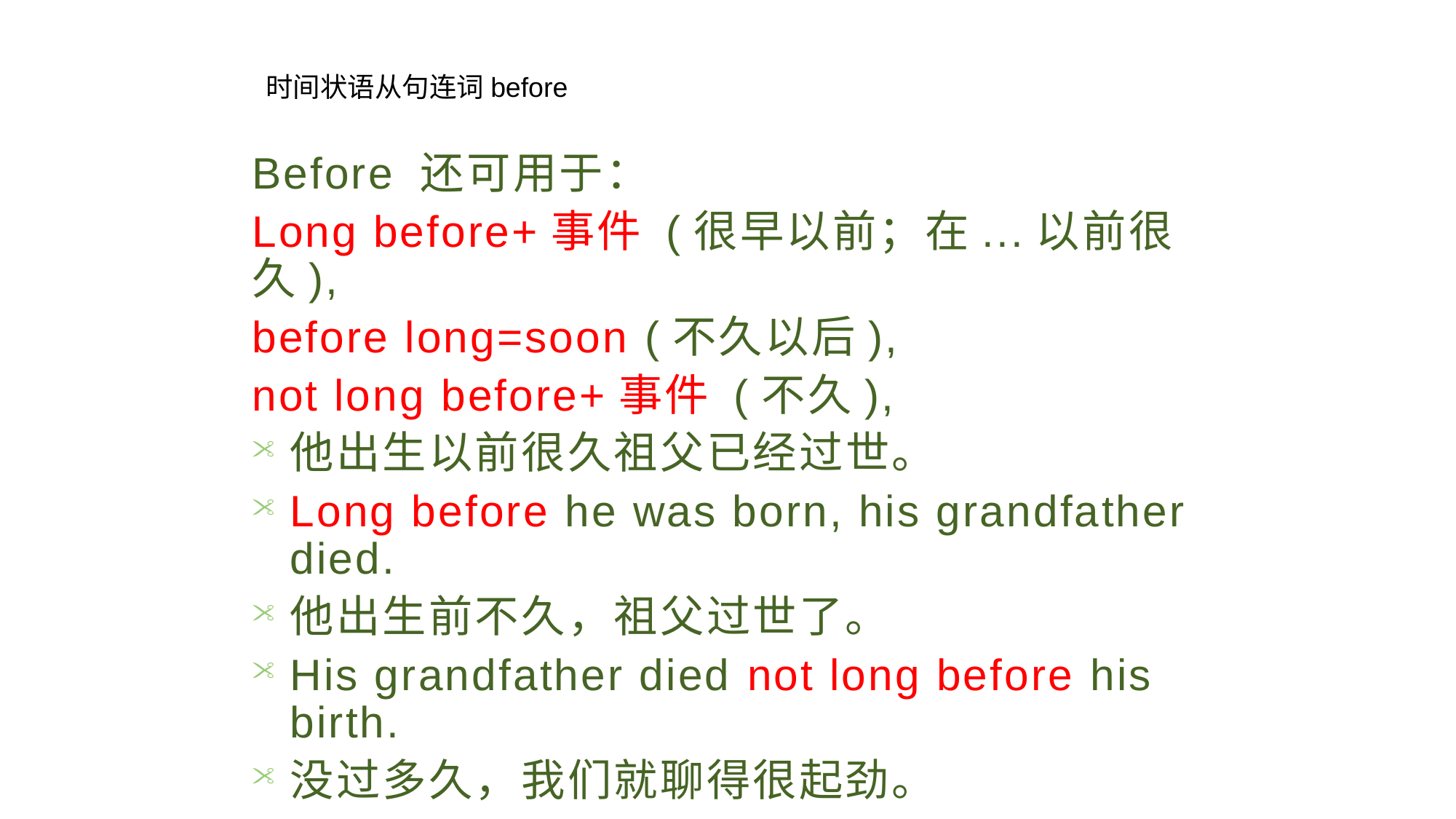

时间状语从句连词before
Before 还可用于：
Long before+事件 (很早以前；在...以前很久),
before long=soon (不久以后),
not long before+事件 (不久),
他出生以前很久祖父已经过世。
Long before he was born, his grandfather died.
他出生前不久，祖父过世了。
His grandfather died not long before his birth.
没过多久，我们就聊得很起劲。
Before long, we were deep in conversation.